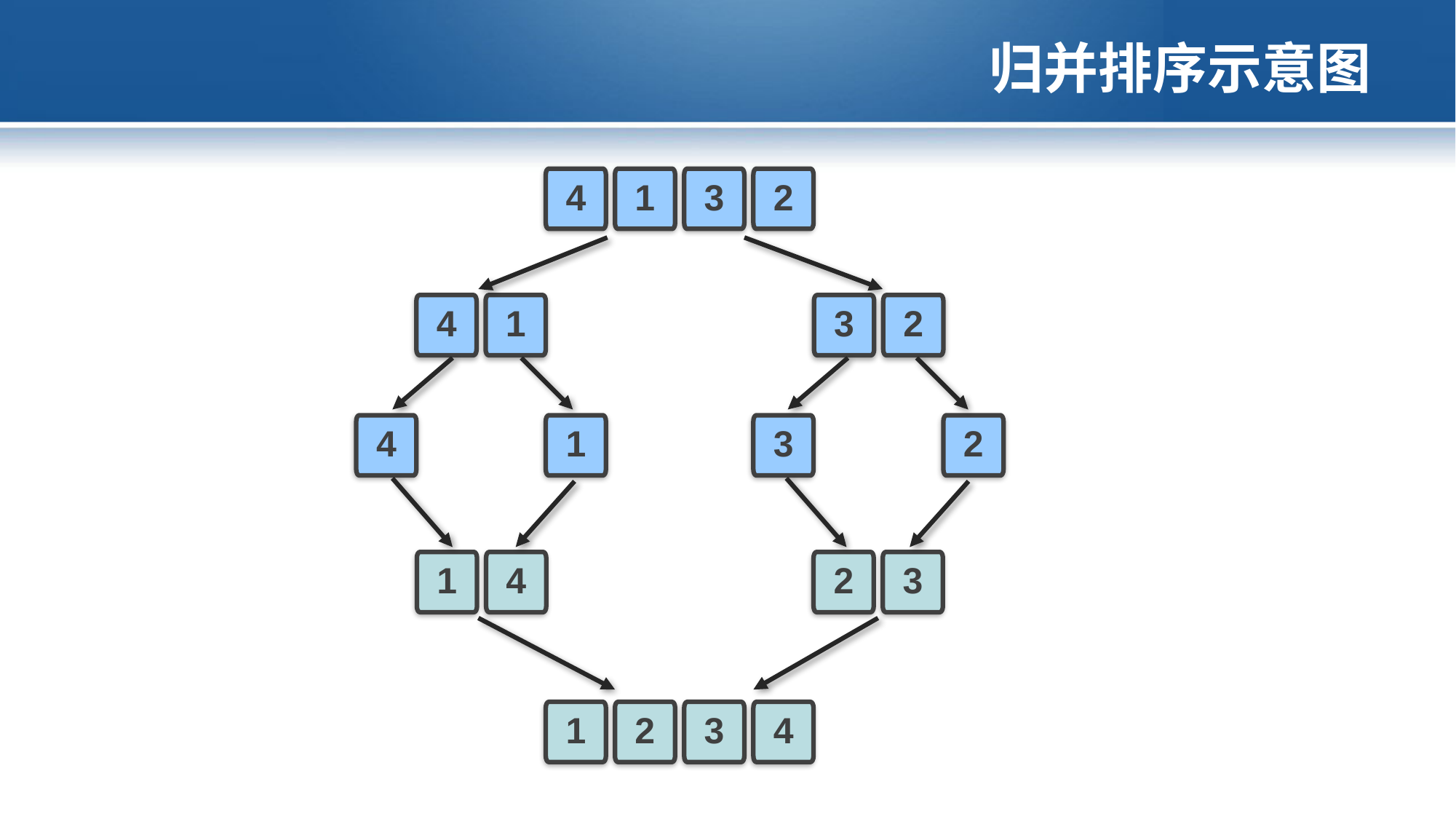

# 归并排序示意图
4
1
3
2
4
1
3
2
4
1
3
2
1
4
2
3
1
2
3
4